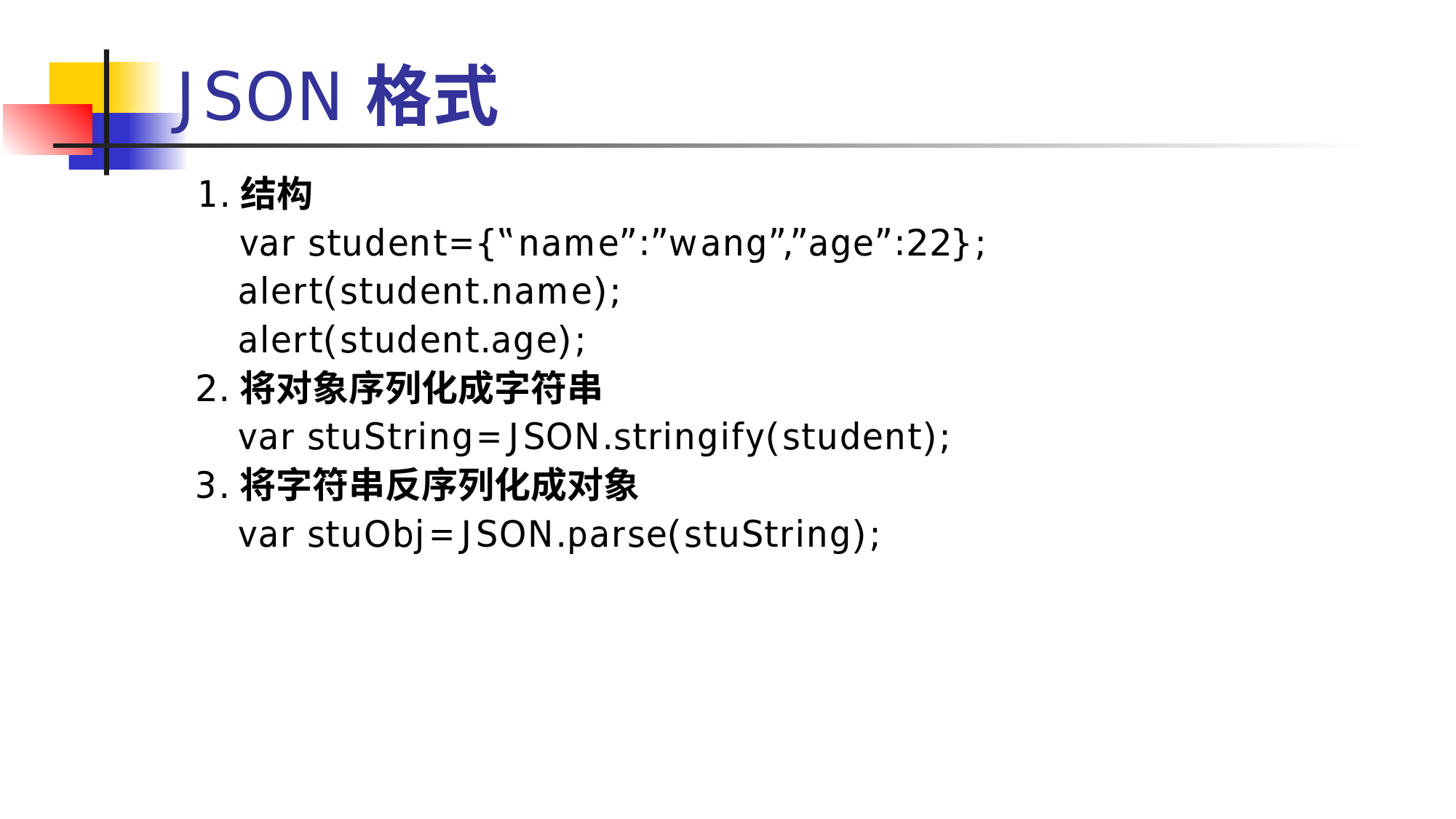

1.结构
    var student={“name”:”wang”,”age”:22};
         alert(student.name);
         alert(student.age);
     2.将对象序列化成字符串
         var stuString=JSON.stringify(student);
     3.将字符串反序列化成对象
         var stuObj=JSON.parse(stuString);

JSON格式